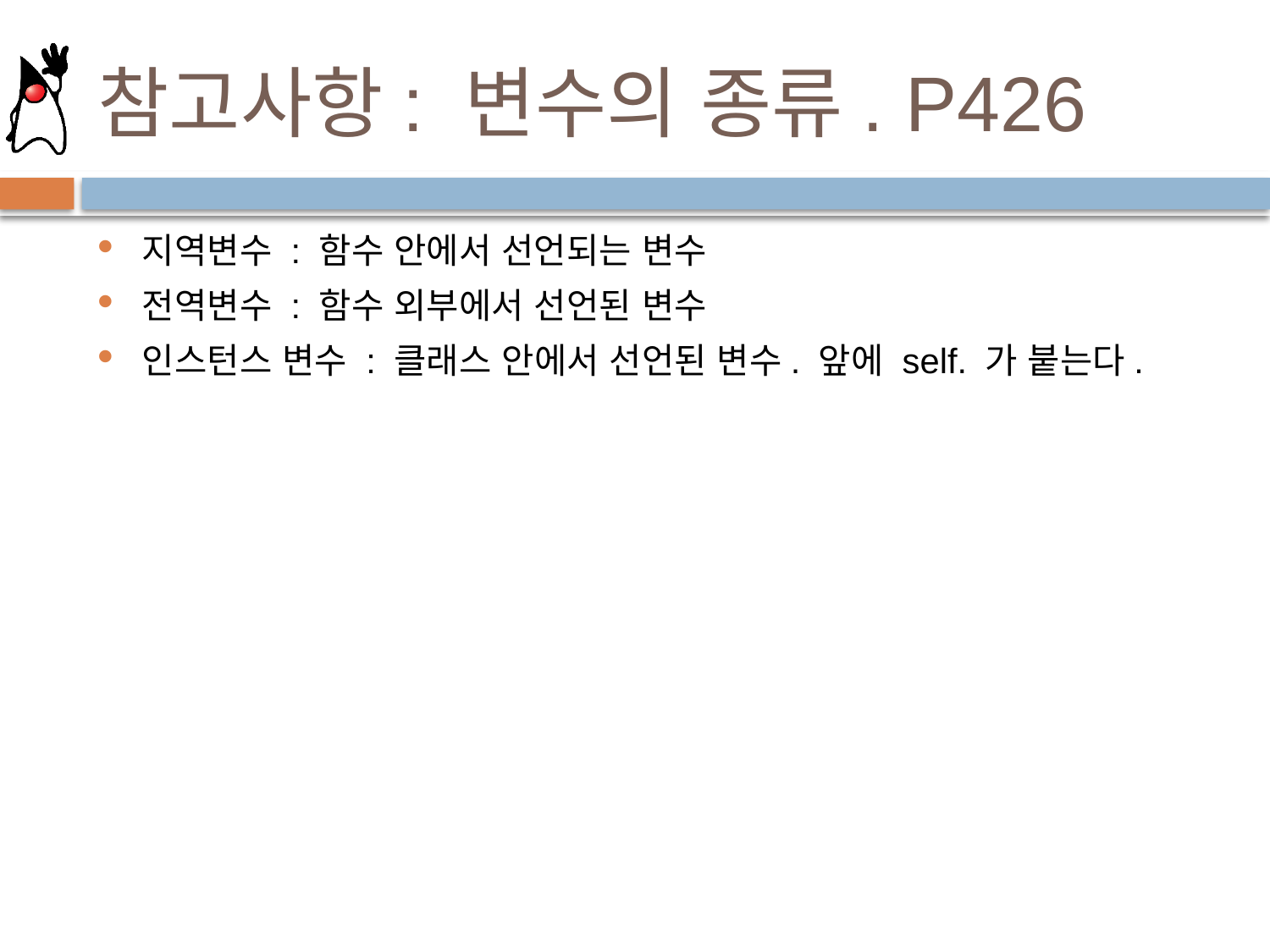

# 참고사항: 변수의 종류. P426
지역변수 : 함수 안에서 선언되는 변수
전역변수 : 함수 외부에서 선언된 변수
인스턴스 변수 : 클래스 안에서 선언된 변수. 앞에 self. 가 붙는다.